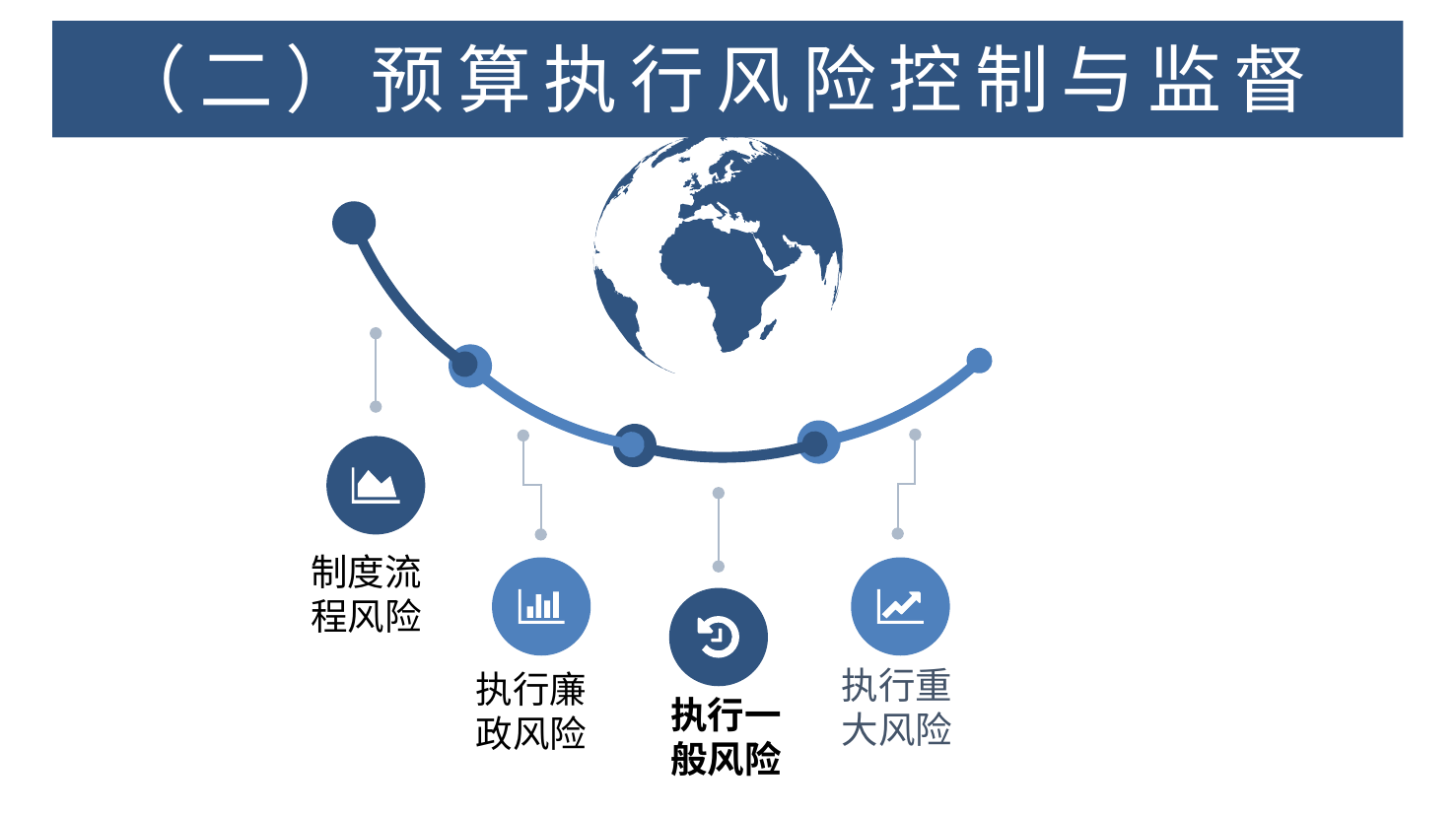

（二）预算执行风险控制与监督

制度流程风险

执行重大风险
执行廉政风险
执行一般风险